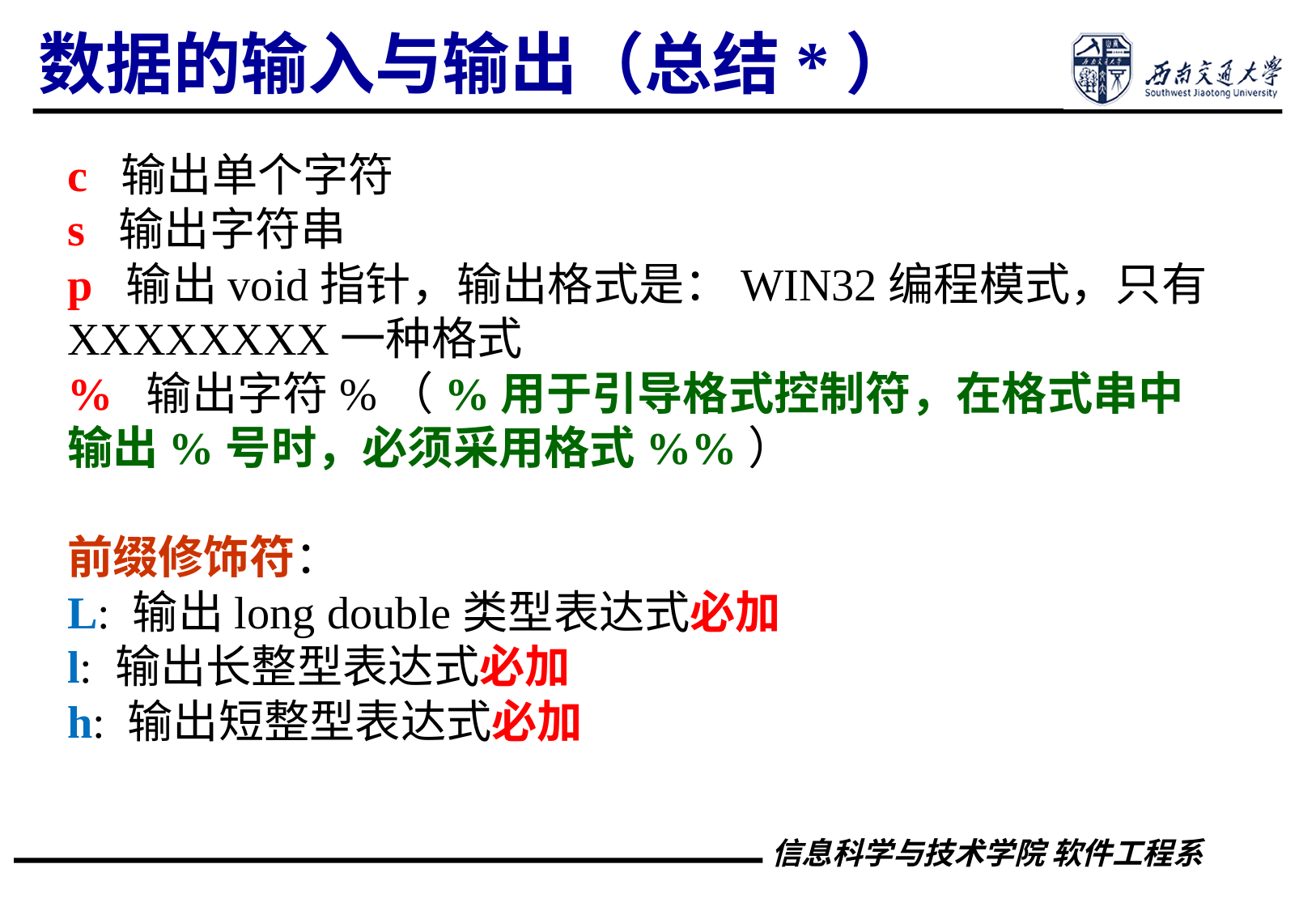

数据的输入与输出（总结*）
c  输出单个字符
s  输出字符串
p  输出void指针，输出格式是：WIN32编程模式，只有XXXXXXXX一种格式
%  输出字符%（%用于引导格式控制符，在格式串中输出%号时，必须采用格式%%）

前缀修饰符：
L: 输出long double类型表达式必加
l: 输出长整型表达式必加
h: 输出短整型表达式必加